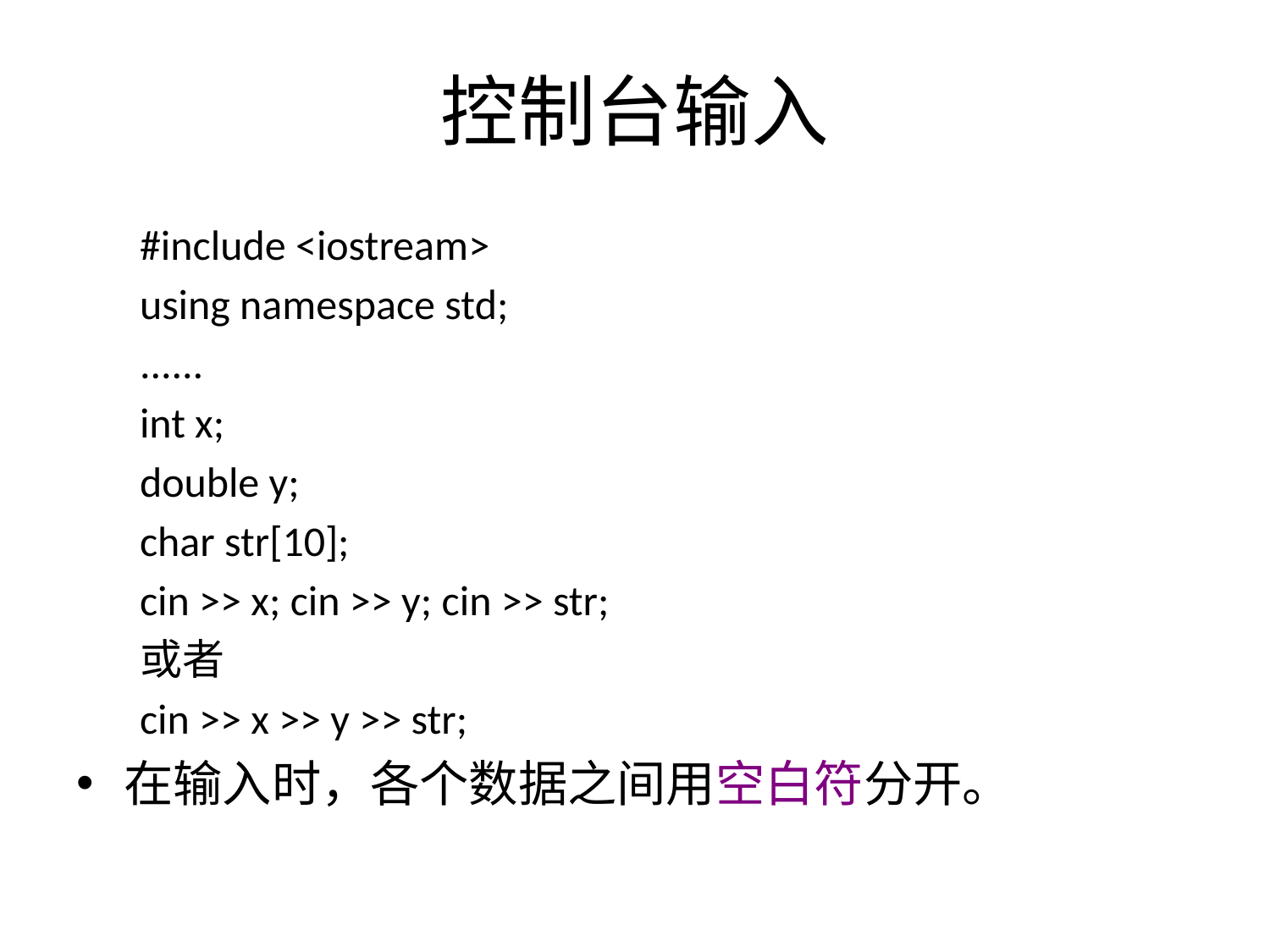

# 控制台输入
#include <iostream>
using namespace std;
......
int x;
double y;
char str[10];
cin >> x; cin >> y; cin >> str;
或者
cin >> x >> y >> str;
在输入时，各个数据之间用空白符分开。